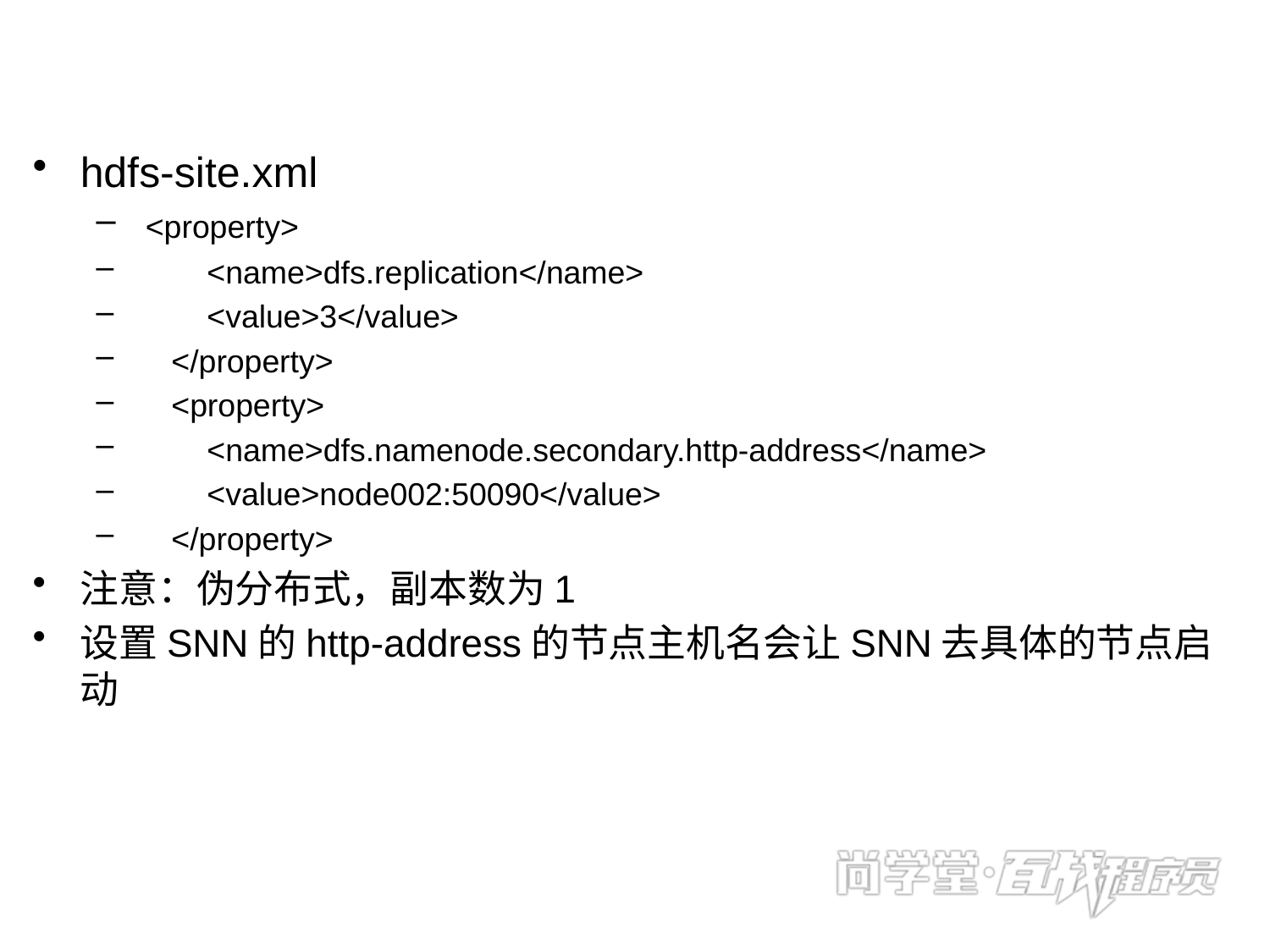

hdfs-site.xml
 <property>
        <name>dfs.replication</name>
        <value>3</value>
    </property>
    <property>
        <name>dfs.namenode.secondary.http-address</name>
        <value>node002:50090</value>
    </property>
注意：伪分布式，副本数为1
设置SNN的http-address的节点主机名会让SNN去具体的节点启动